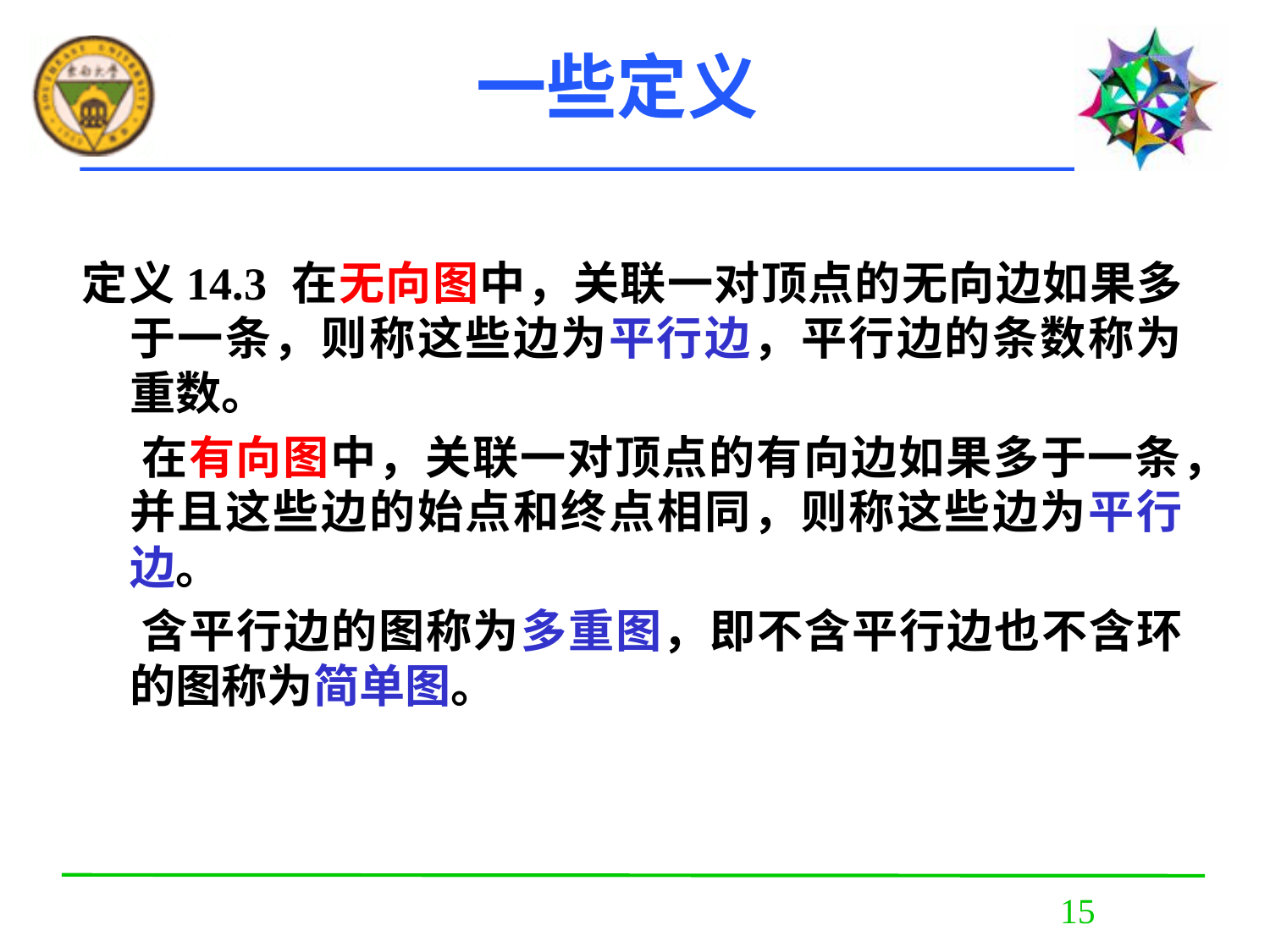

# 一些定义
定义14.3 在无向图中，关联一对顶点的无向边如果多于一条，则称这些边为平行边，平行边的条数称为重数。
    在有向图中，关联一对顶点的有向边如果多于一条，并且这些边的始点和终点相同，则称这些边为平行边。
    含平行边的图称为多重图，即不含平行边也不含环的图称为简单图。